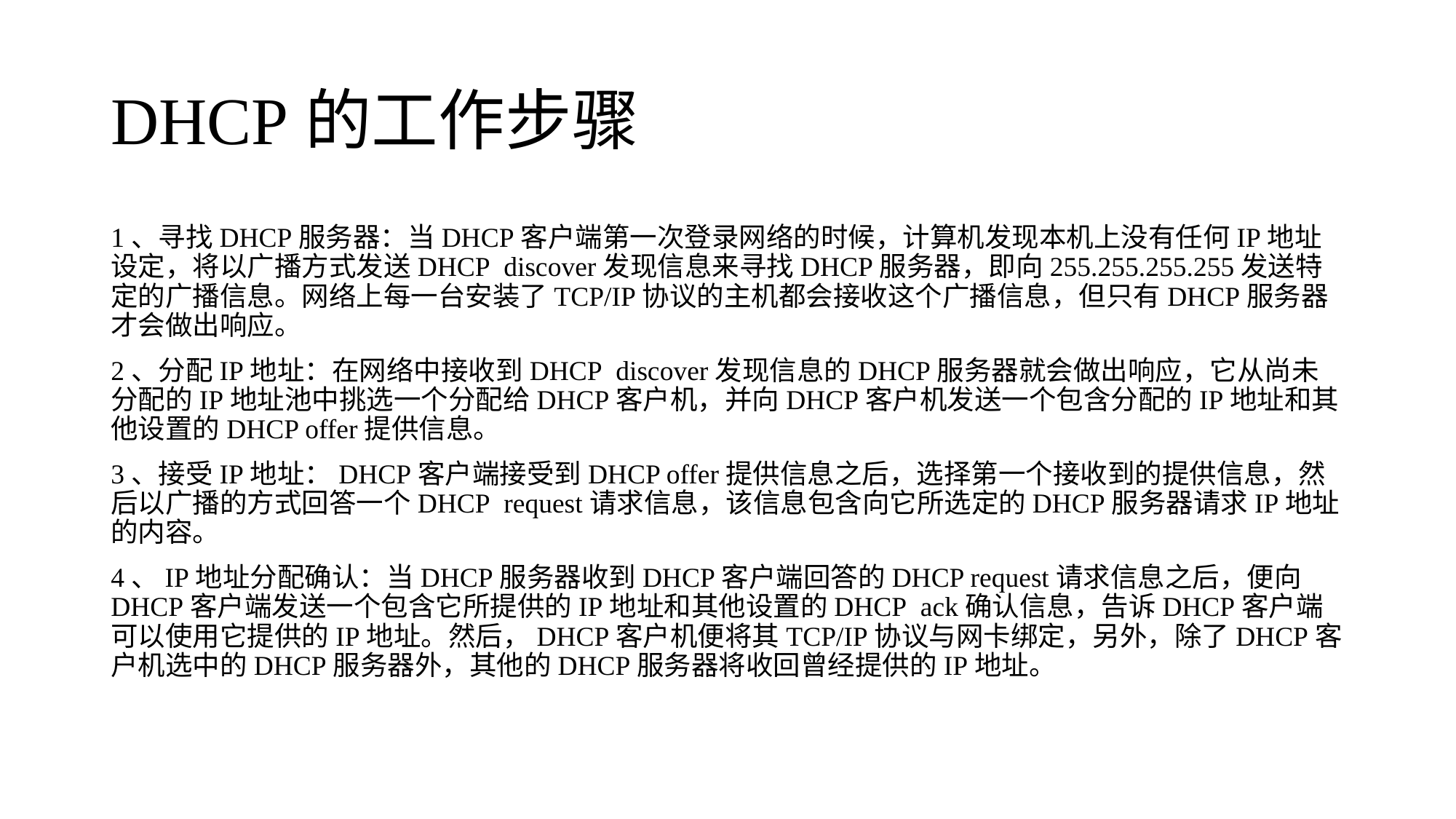

# DHCP的工作步骤
1、寻找DHCP服务器：当DHCP客户端第一次登录网络的时候，计算机发现本机上没有任何IP地址设定，将以广播方式发送DHCP discover发现信息来寻找DHCP服务器，即向255.255.255.255发送特定的广播信息。网络上每一台安装了TCP/IP协议的主机都会接收这个广播信息，但只有DHCP服务器才会做出响应。
2、分配IP地址：在网络中接收到DHCP discover发现信息的DHCP服务器就会做出响应，它从尚未分配的IP地址池中挑选一个分配给DHCP客户机，并向DHCP客户机发送一个包含分配的IP地址和其他设置的DHCP offer提供信息。
3、接受IP地址：DHCP客户端接受到DHCP offer提供信息之后，选择第一个接收到的提供信息，然后以广播的方式回答一个DHCP request请求信息，该信息包含向它所选定的DHCP服务器请求IP地址的内容。
4、IP地址分配确认：当DHCP服务器收到DHCP客户端回答的DHCP request请求信息之后，便向DHCP客户端发送一个包含它所提供的IP地址和其他设置的DHCP ack确认信息，告诉DHCP客户端可以使用它提供的IP地址。然后，DHCP客户机便将其TCP/IP协议与网卡绑定，另外，除了DHCP客户机选中的DHCP服务器外，其他的DHCP服务器将收回曾经提供的IP地址。